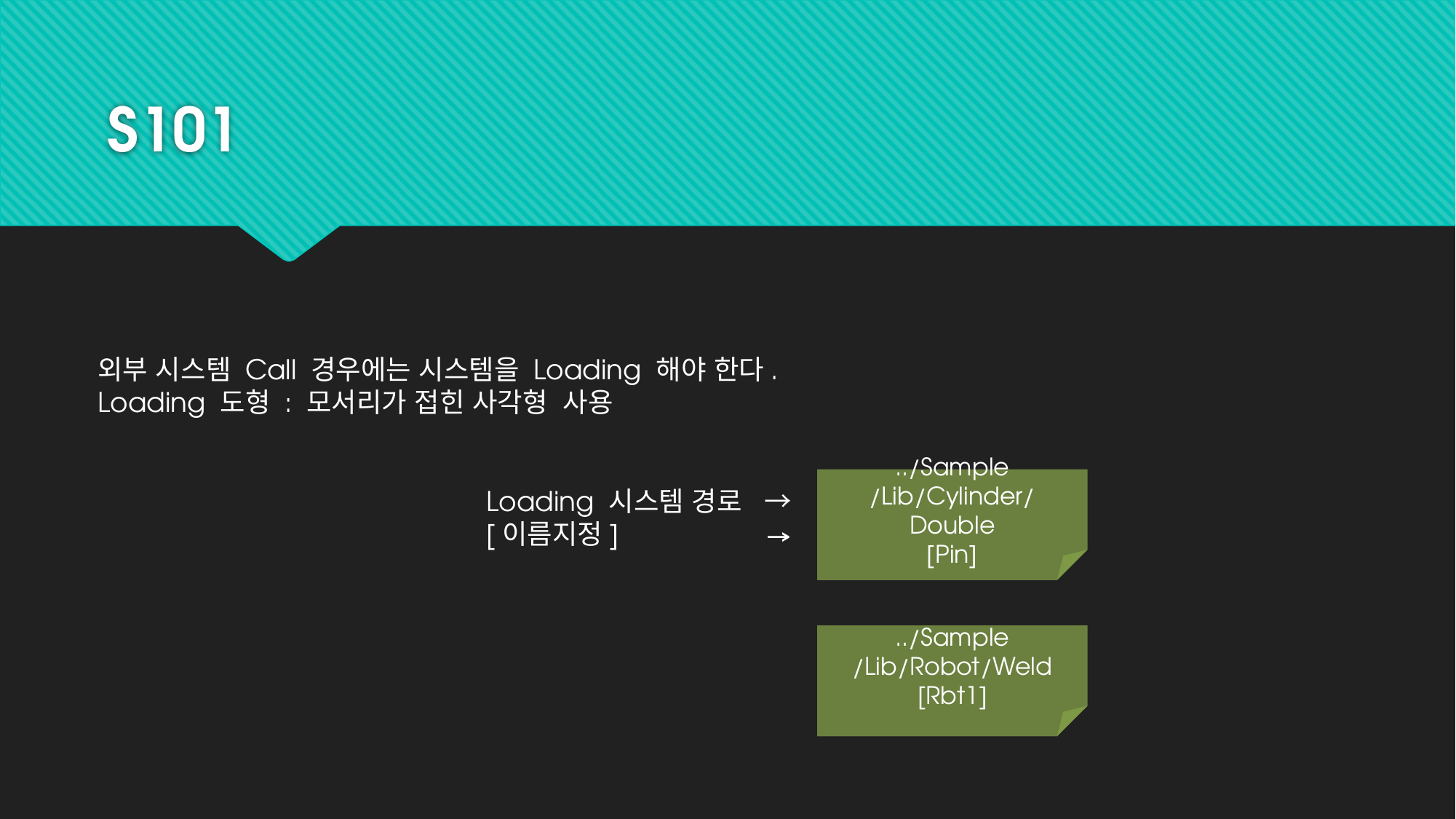

# S101
외부 시스템 Call 경우에는 시스템을 Loading 해야 한다.
Loading 도형 : 모서리가 접힌 사각형  사용
../Sample
/Lib/Cylinder/Double
[Pin]
Loading 시스템 경로   →
[이름지정]   	        →
../Sample
/Lib/Robot/Weld
[Rbt1]